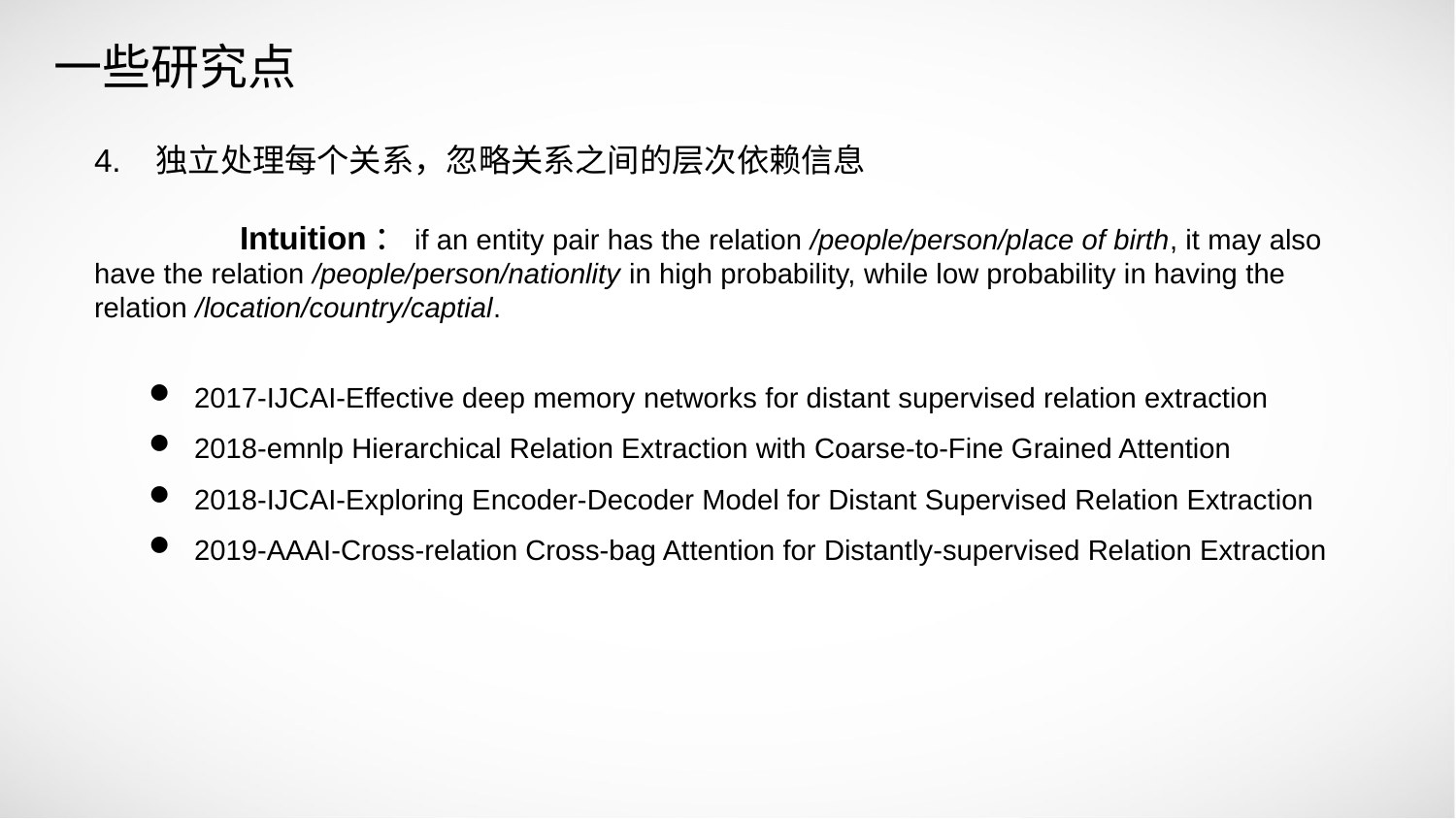

一些研究点
4.   独立处理每个关系，忽略关系之间的层次依赖信息

	Intuition：if an entity pair has the relation /people/person/place of birth, it may also have the relation /people/person/nationlity in high probability, while low probability in having the relation /location/country/captial.

2017-IJCAI-Effective deep memory networks for distant supervised relation extraction
2018-emnlp Hierarchical Relation Extraction with Coarse-to-Fine Grained Attention
2018-IJCAI-Exploring Encoder-Decoder Model for Distant Supervised Relation Extraction
2019-AAAI-Cross-relation Cross-bag Attention for Distantly-supervised Relation Extraction